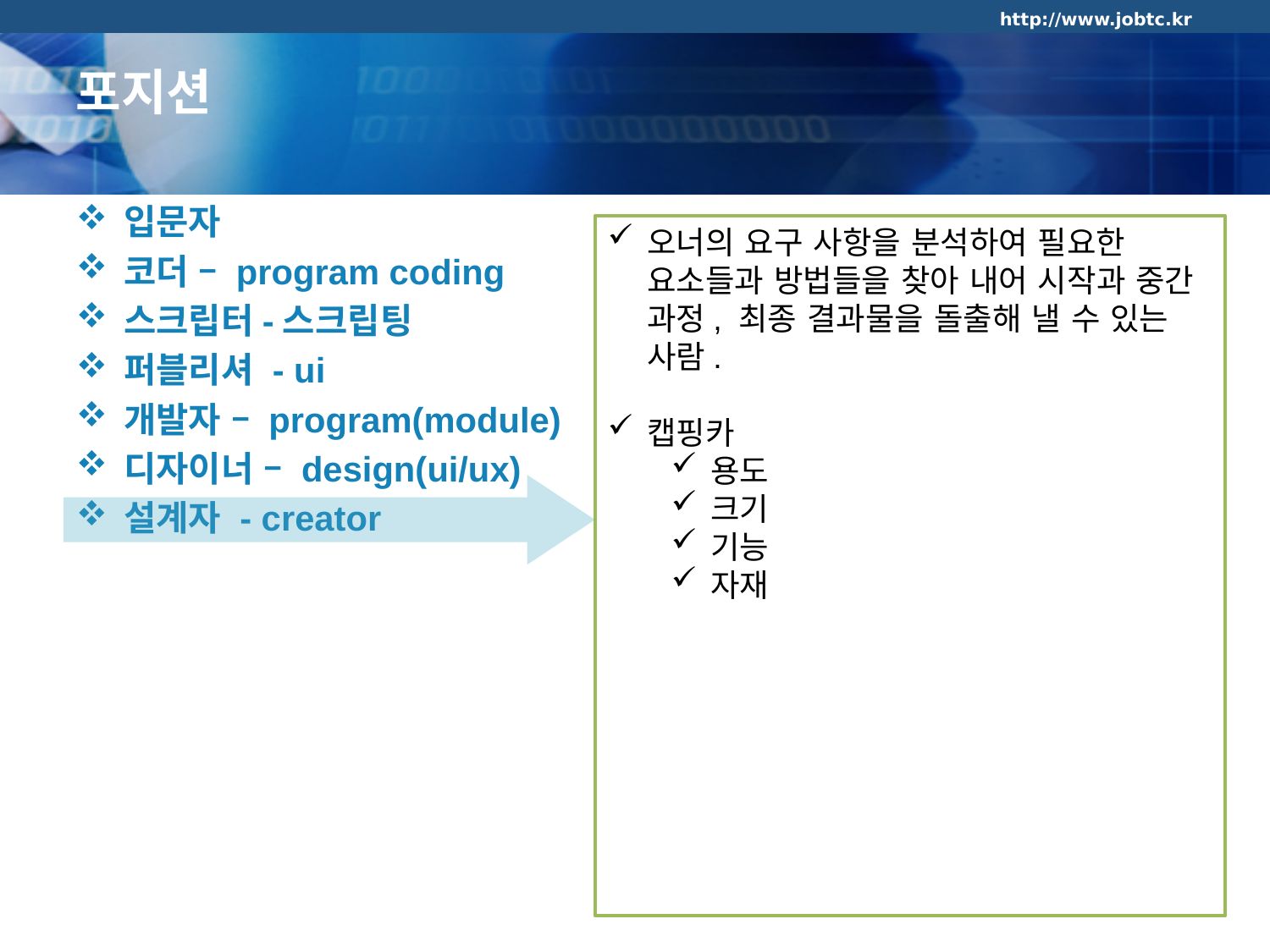

포지션
입문자
코더 – program coding
스크립터-스크립팅
퍼블리셔 - ui
개발자 – program(module)
디자이너 – design(ui/ux)
설계자 - creator
오너의 요구 사항을 분석하여 필요한 요소들과 방법들을 찾아 내어 시작과 중간 과정, 최종 결과물을 돌출해 낼 수 있는 사람.

캡핑카
용도
크기
기능
자재